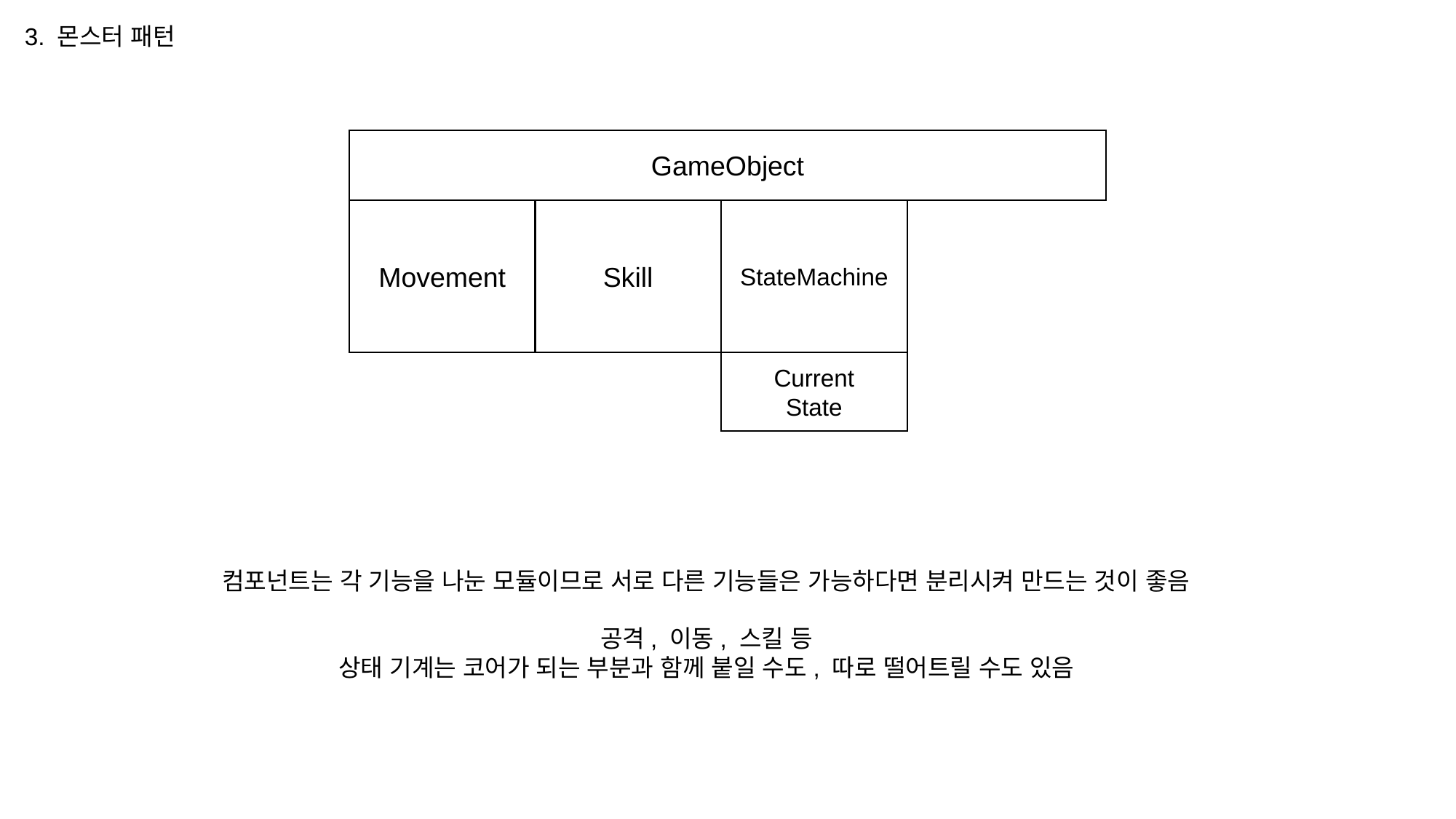

3. 몬스터 패턴
GameObject
Movement
Skill
StateMachine
Current
State
컴포넌트는 각 기능을 나눈 모듈이므로 서로 다른 기능들은 가능하다면 분리시켜 만드는 것이 좋음

공격, 이동, 스킬 등
상태 기계는 코어가 되는 부분과 함께 붙일 수도, 따로 떨어트릴 수도 있음